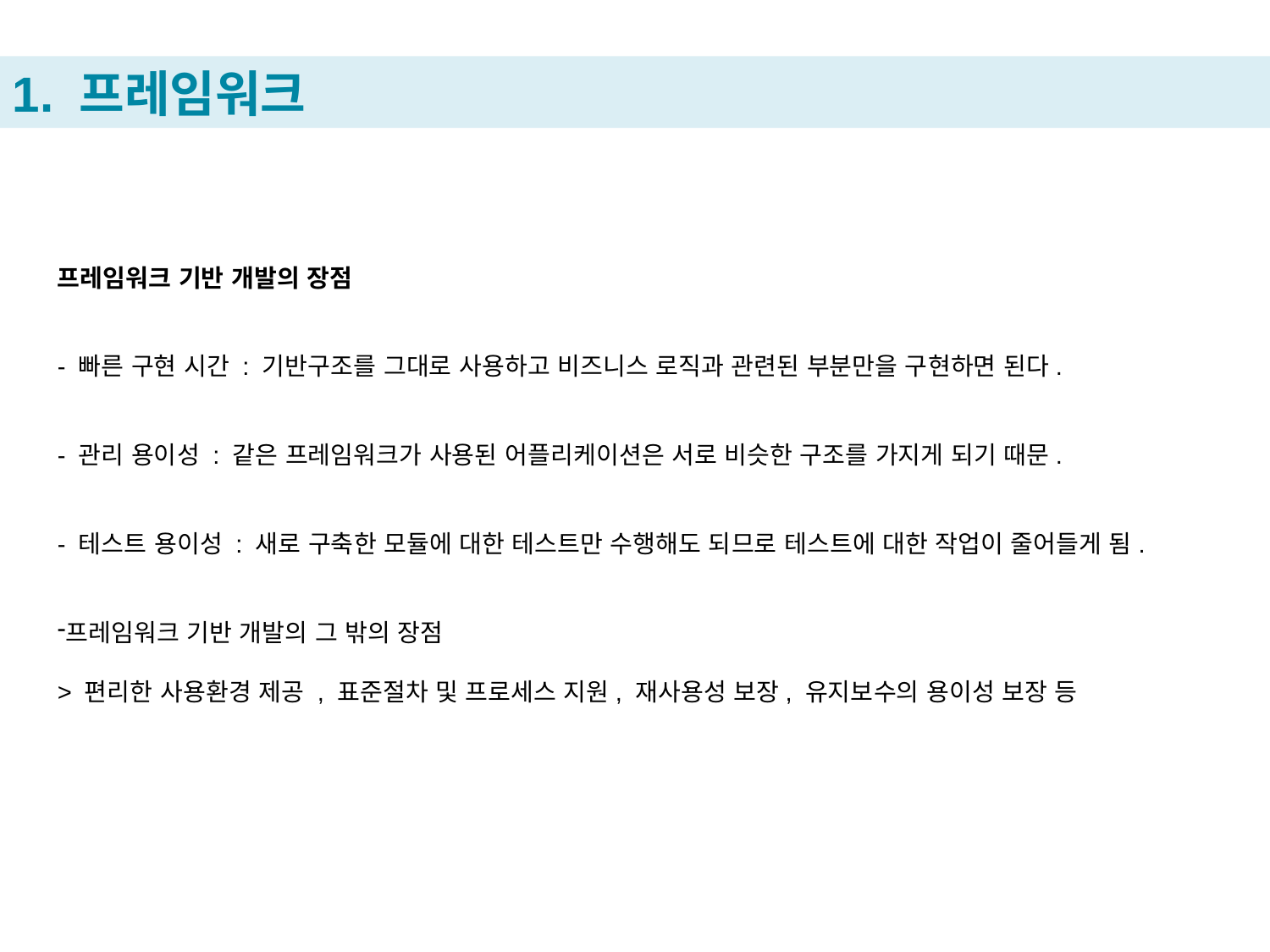

1. 프레임워크
프레임워크 기반 개발의 장점

- 빠른 구현 시간 : 기반구조를 그대로 사용하고 비즈니스 로직과 관련된 부분만을 구현하면 된다.

- 관리 용이성 : 같은 프레임워크가 사용된 어플리케이션은 서로 비슷한 구조를 가지게 되기 때문.

- 테스트 용이성 : 새로 구축한 모듈에 대한 테스트만 수행해도 되므로 테스트에 대한 작업이 줄어들게 됨.

프레임워크 기반 개발의 그 밖의 장점

> 편리한 사용환경 제공 , 표준절차 및 프로세스 지원, 재사용성 보장, 유지보수의 용이성 보장 등